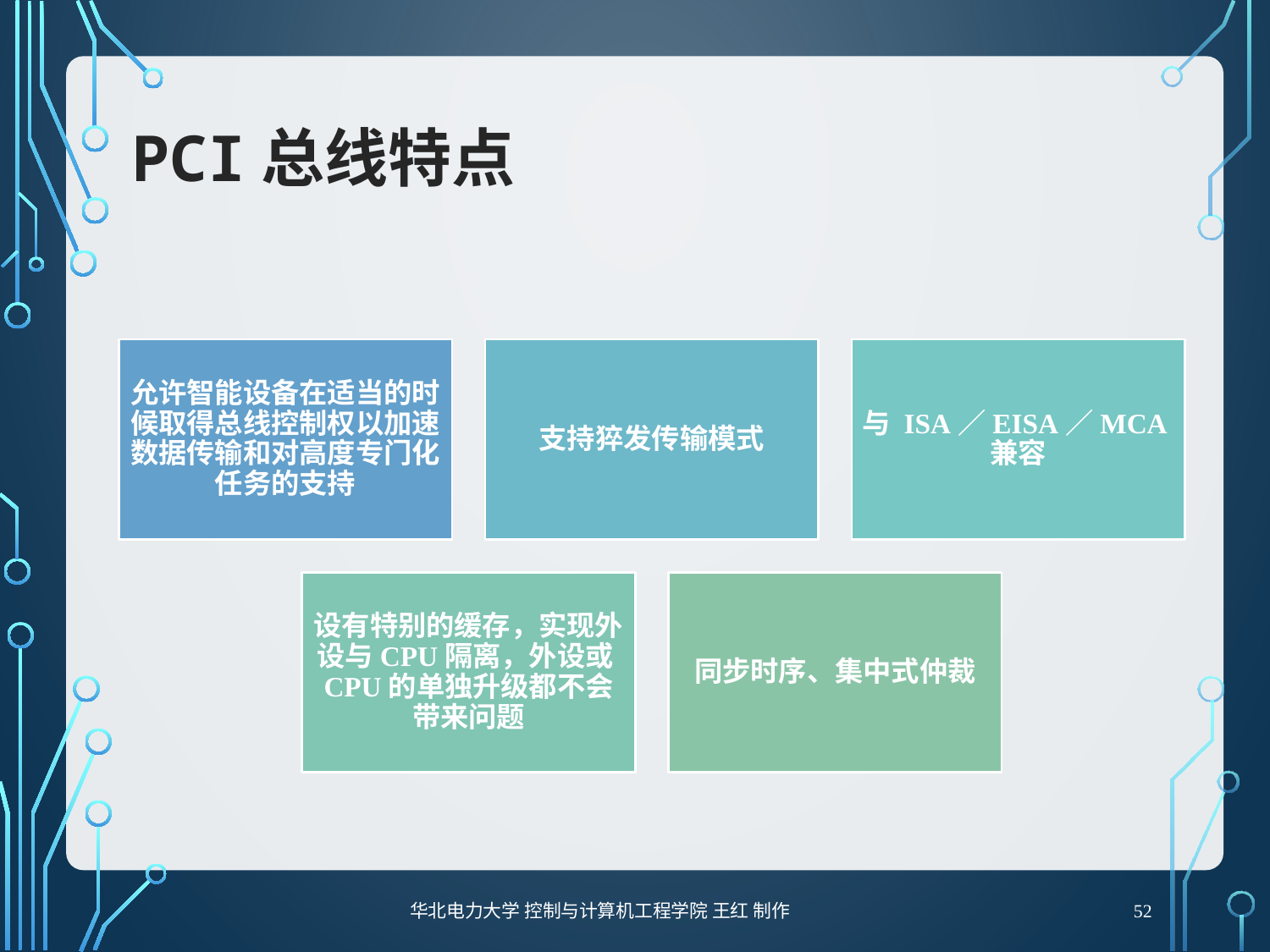

# PCI总线特点
允许智能设备在适当的时候取得总线控制权以加速数据传输和对高度专门化任务的支持
支持猝发传输模式
与 ISA／EISA／MCA兼容
设有特别的缓存，实现外设与CPU隔离，外设或CPU的单独升级都不会带来问题
同步时序、集中式仲裁
52
华北电力大学 控制与计算机工程学院 王红 制作